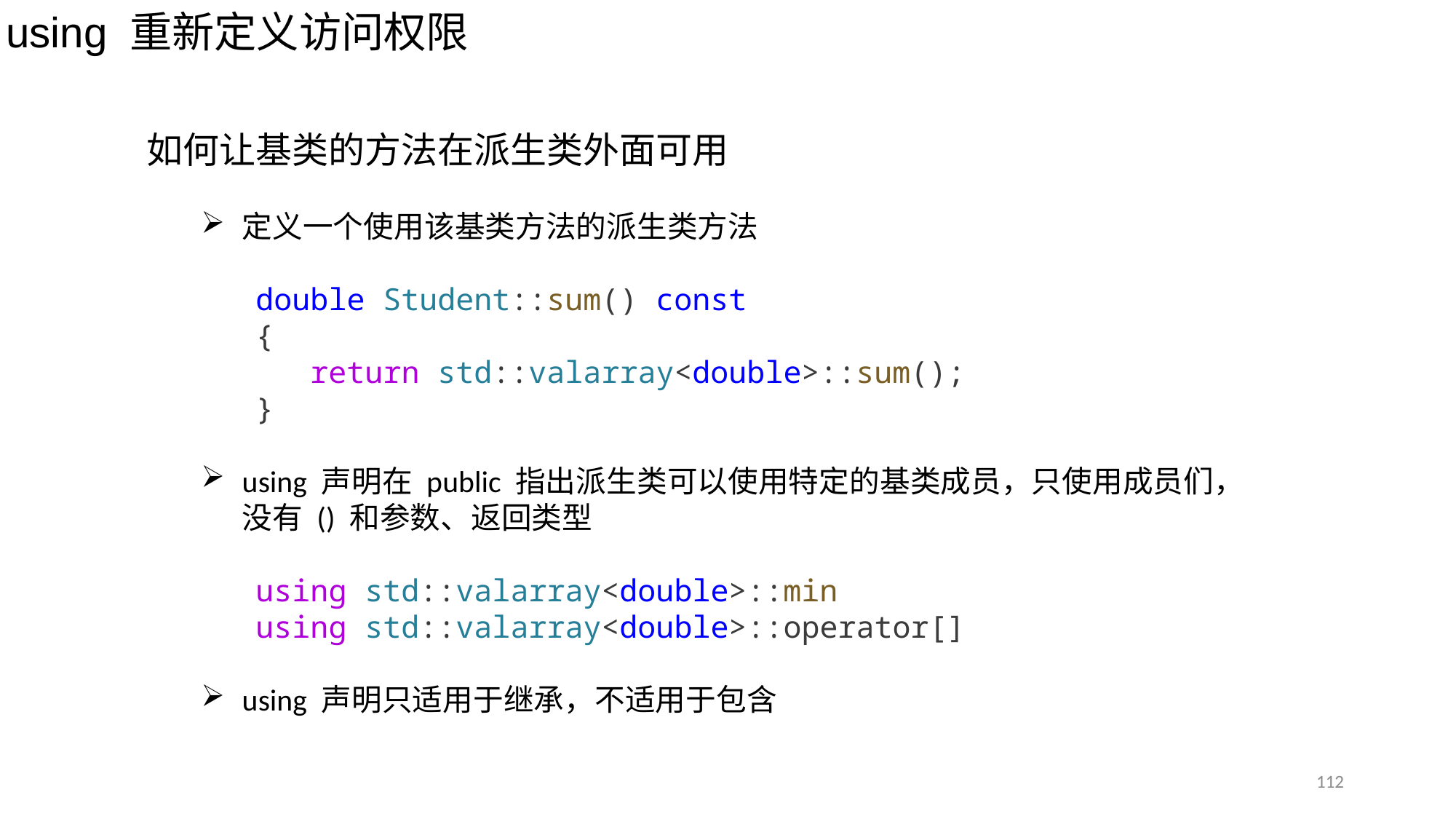

using 重新定义访问权限
如何让基类的方法在派生类外面可用

定义一个使用该基类方法的派生类方法

double Student::sum() const
{
   return std::valarray<double>::sum();
}

using 声明在 public 指出派生类可以使用特定的基类成员，只使用成员们，没有 () 和参数、返回类型

using std::valarray<double>::min
using std::valarray<double>::operator[]

using 声明只适用于继承，不适用于包含
112